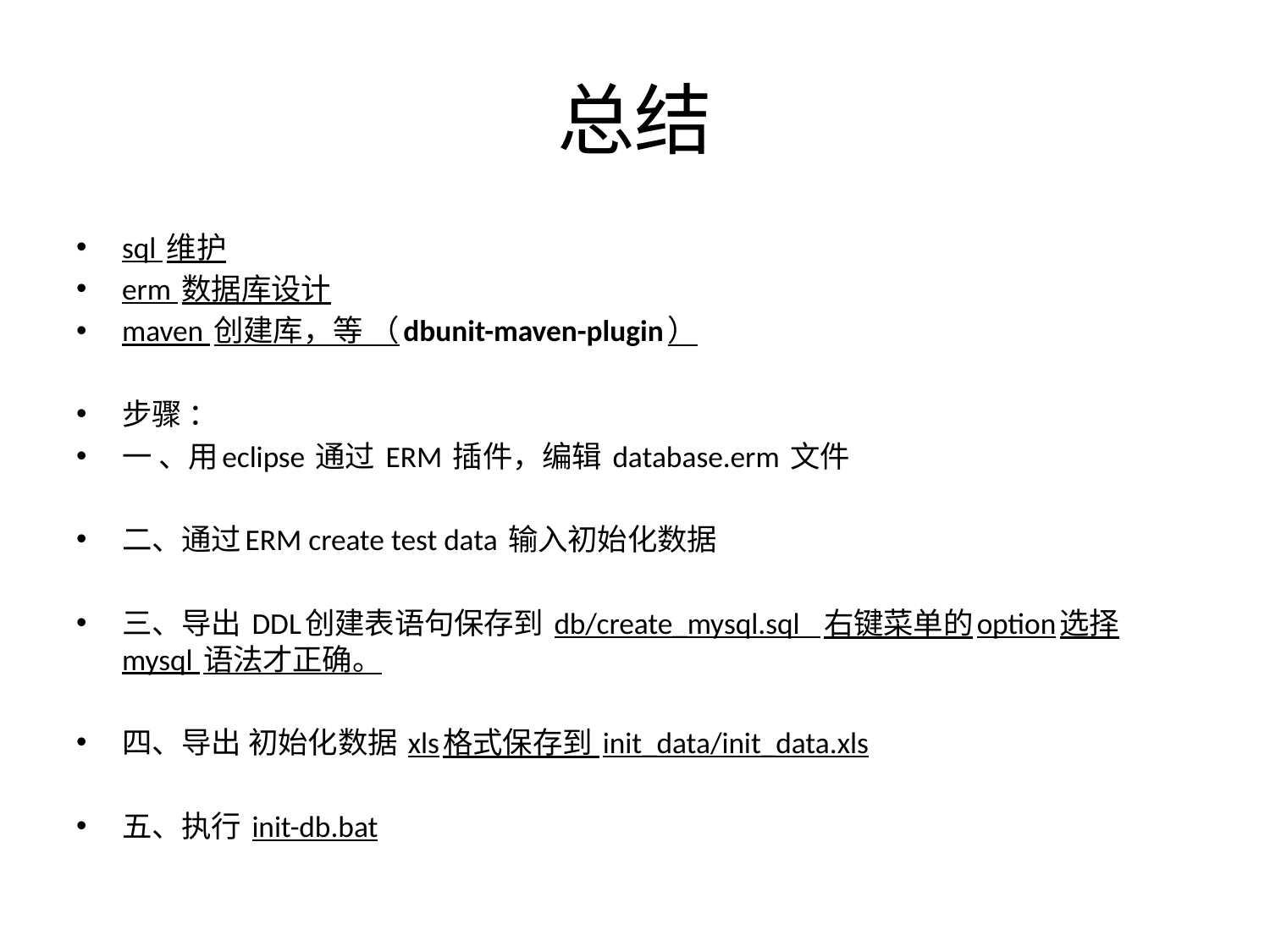

# 总结
sql 维护
erm 数据库设计
maven 创建库，等 （dbunit-maven-plugin）

步骤 ：
一 、用eclipse 通过 ERM 插件，编辑 database.erm 文件

二、通过ERM create test data 输入初始化数据

三、导出 DDL创建表语句保存到 db/create_mysql.sql   右键菜单的option选择 mysql 语法才正确。

四、导出 初始化数据 xls格式保存到 init_data/init_data.xls

五、执行 init-db.bat